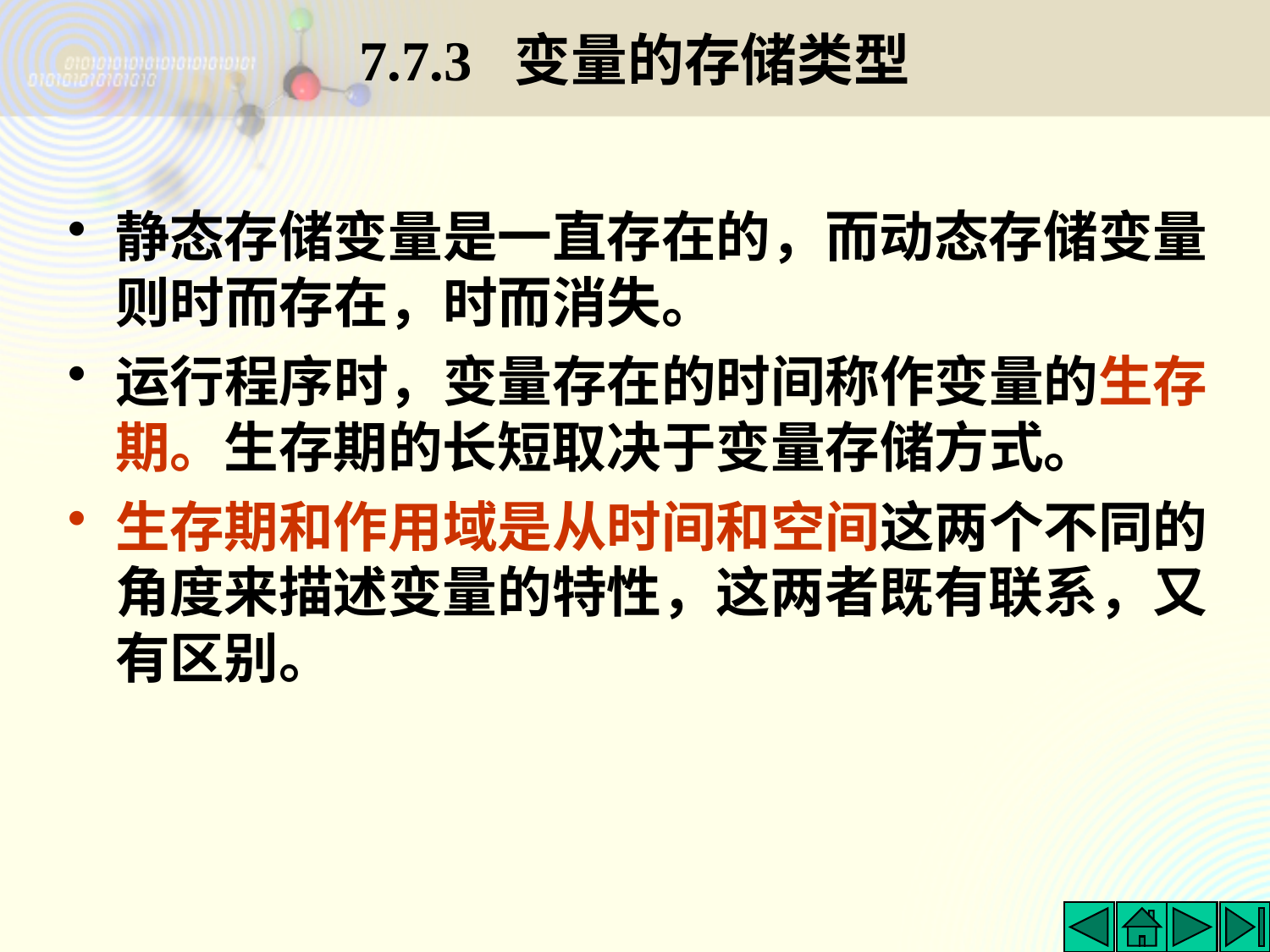

# 7.7.3  变量的存储类型
静态存储变量是一直存在的，而动态存储变量则时而存在，时而消失。
运行程序时，变量存在的时间称作变量的生存期。生存期的长短取决于变量存储方式。
生存期和作用域是从时间和空间这两个不同的角度来描述变量的特性，这两者既有联系，又有区别。